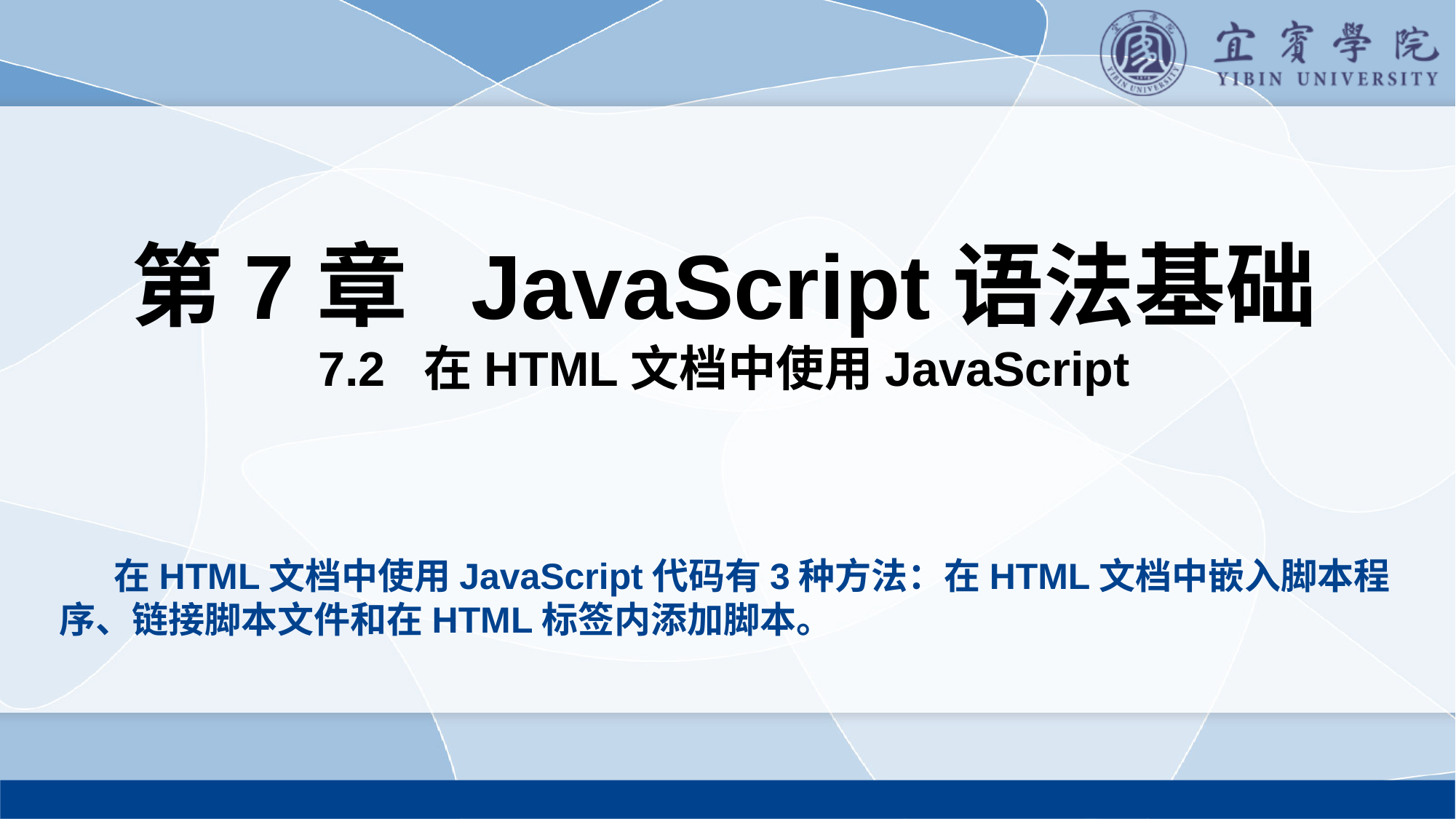

第7章  JavaScript语法基础
7.2  在HTML文档中使用JavaScript
在HTML文档中使用JavaScript代码有3种方法：在HTML文档中嵌入脚本程序、链接脚本文件和在HTML标签内添加脚本。